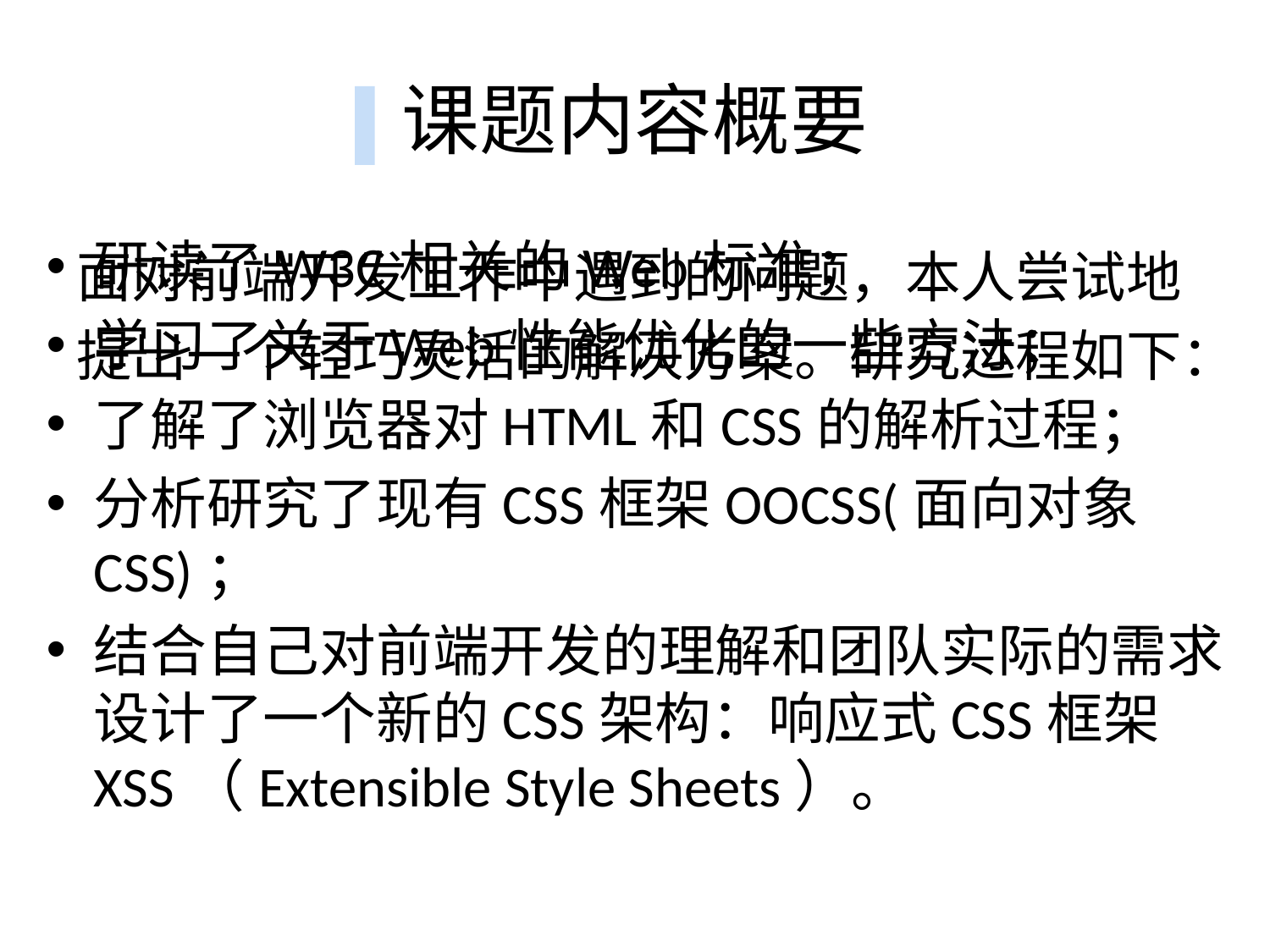

# 课题内容概要

面对前端开发工作中遇到的问题，本人尝试地提出一个轻巧灵活的解决方案。研究过程如下：
研读了W3C相关的Web标准；
学习了关于Web性能优化的一些方法；
了解了浏览器对HTML和CSS的解析过程；
分析研究了现有CSS框架OOCSS(面向对象CSS)；
结合自己对前端开发的理解和团队实际的需求设计了一个新的CSS架构：响应式CSS框架XSS（Extensible Style Sheets）。